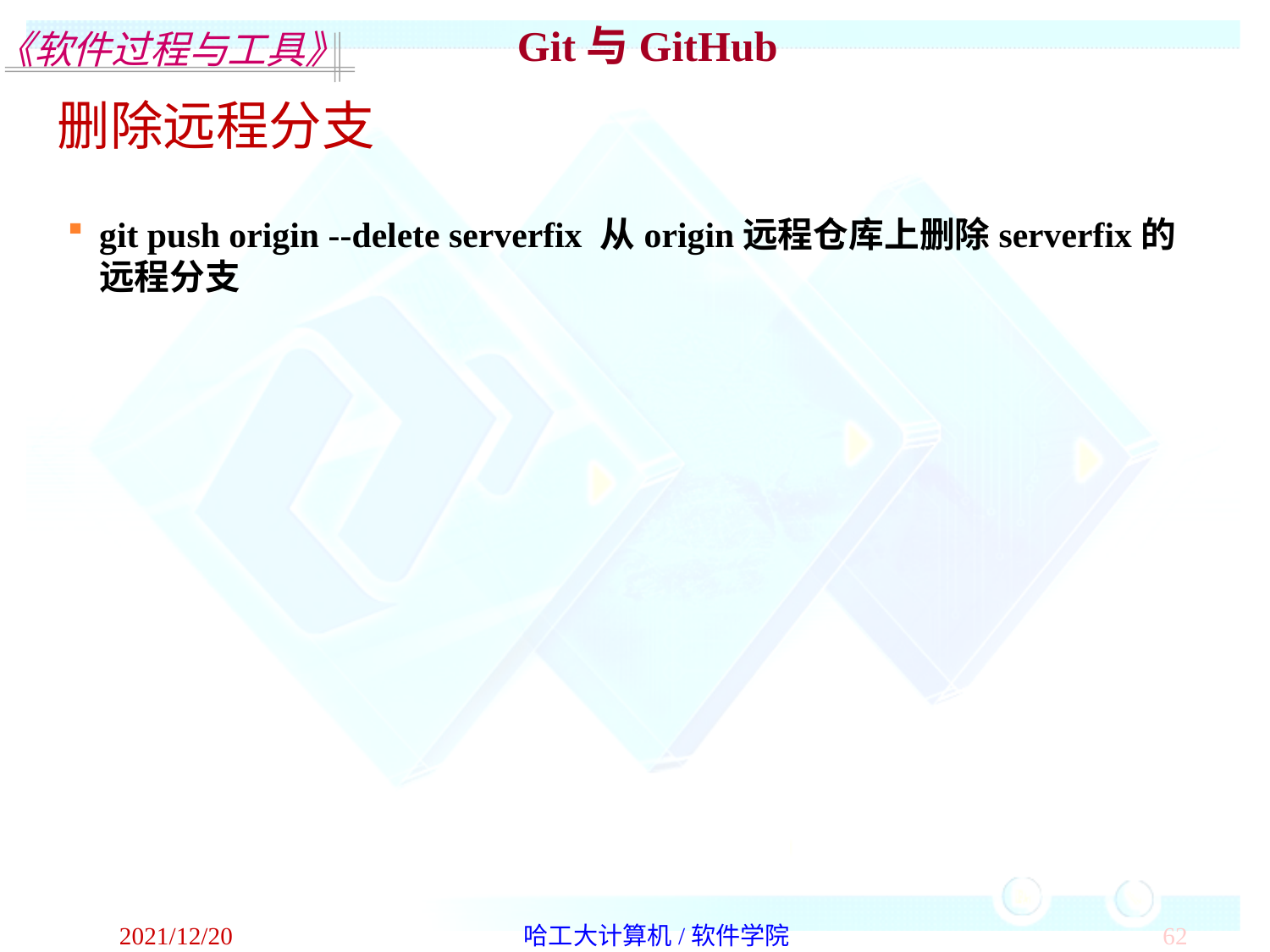

Git与GitHub
删除远程分支
git push origin --delete serverfix 从origin远程仓库上删除serverfix的远程分支